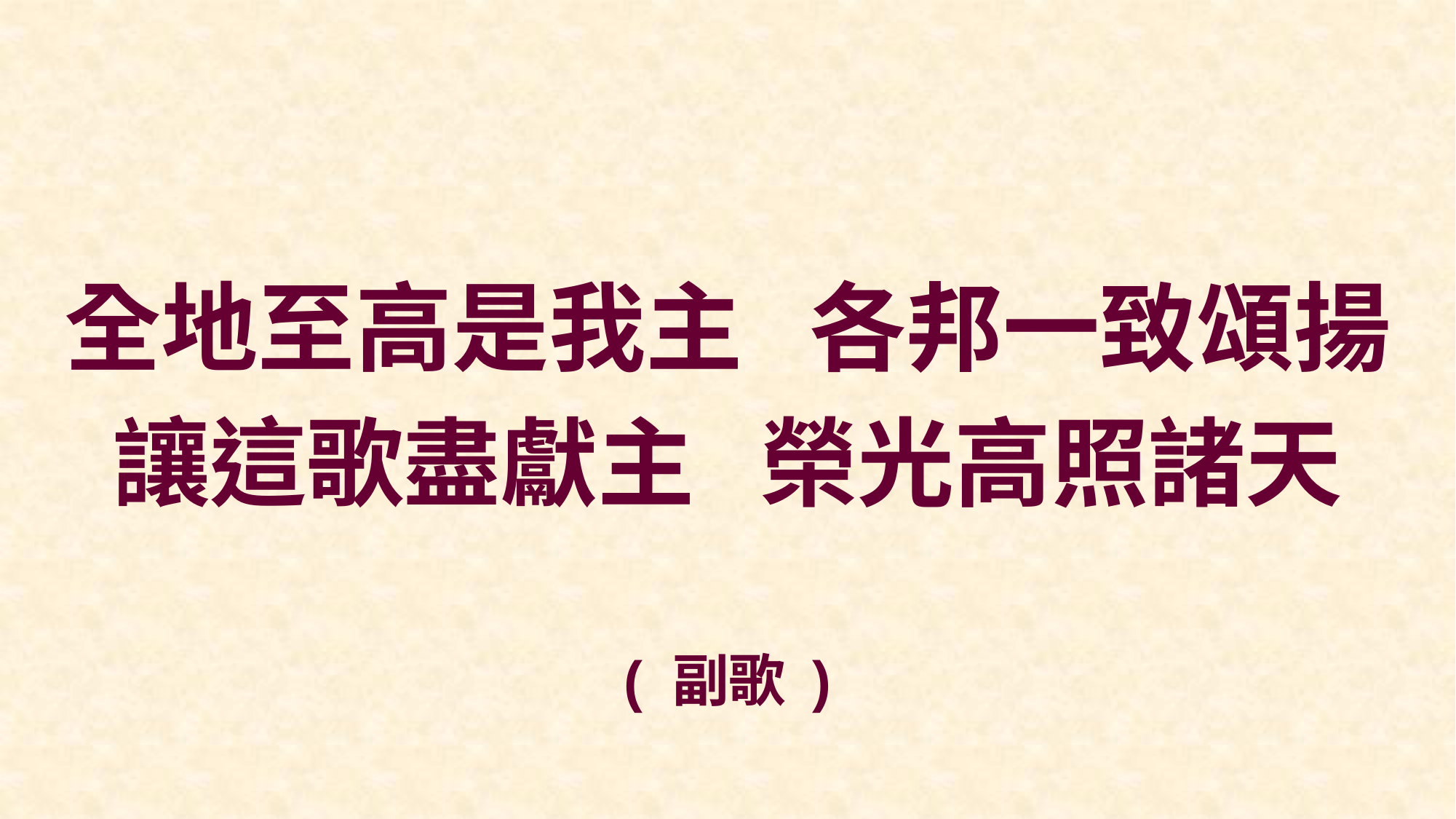

全地至高是我主   各邦一致頌揚
讓這歌盡獻主   榮光高照諸天
( 副歌 )